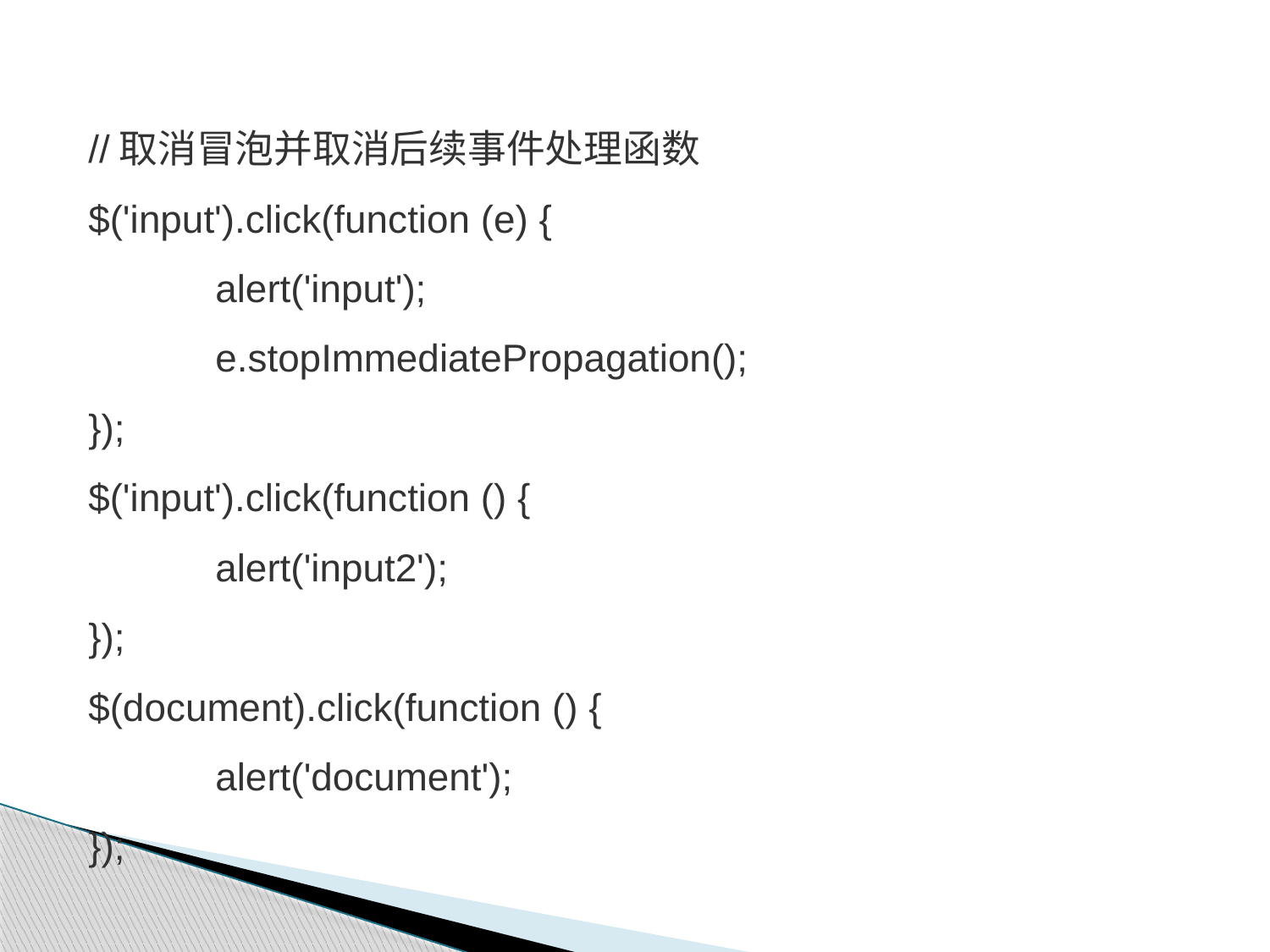

//取消冒泡并取消后续事件处理函数
$('input').click(function (e) {
	alert('input');
	e.stopImmediatePropagation();
});
$('input').click(function () {
	alert('input2');
});
$(document).click(function () {
	alert('document');
});